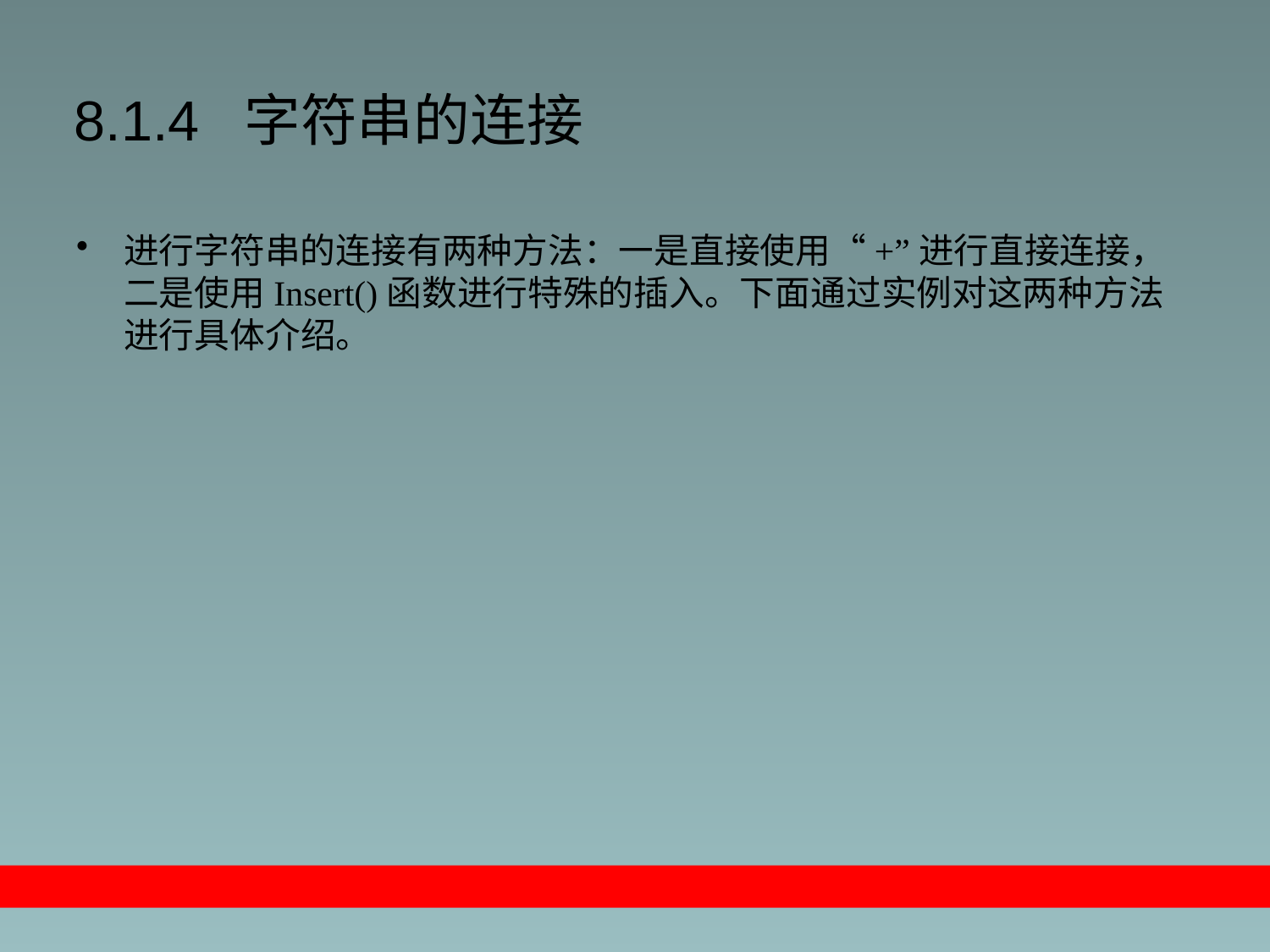

# 8.1.4  字符串的连接
进行字符串的连接有两种方法：一是直接使用“+”进行直接连接，二是使用Insert()函数进行特殊的插入。下面通过实例对这两种方法进行具体介绍。